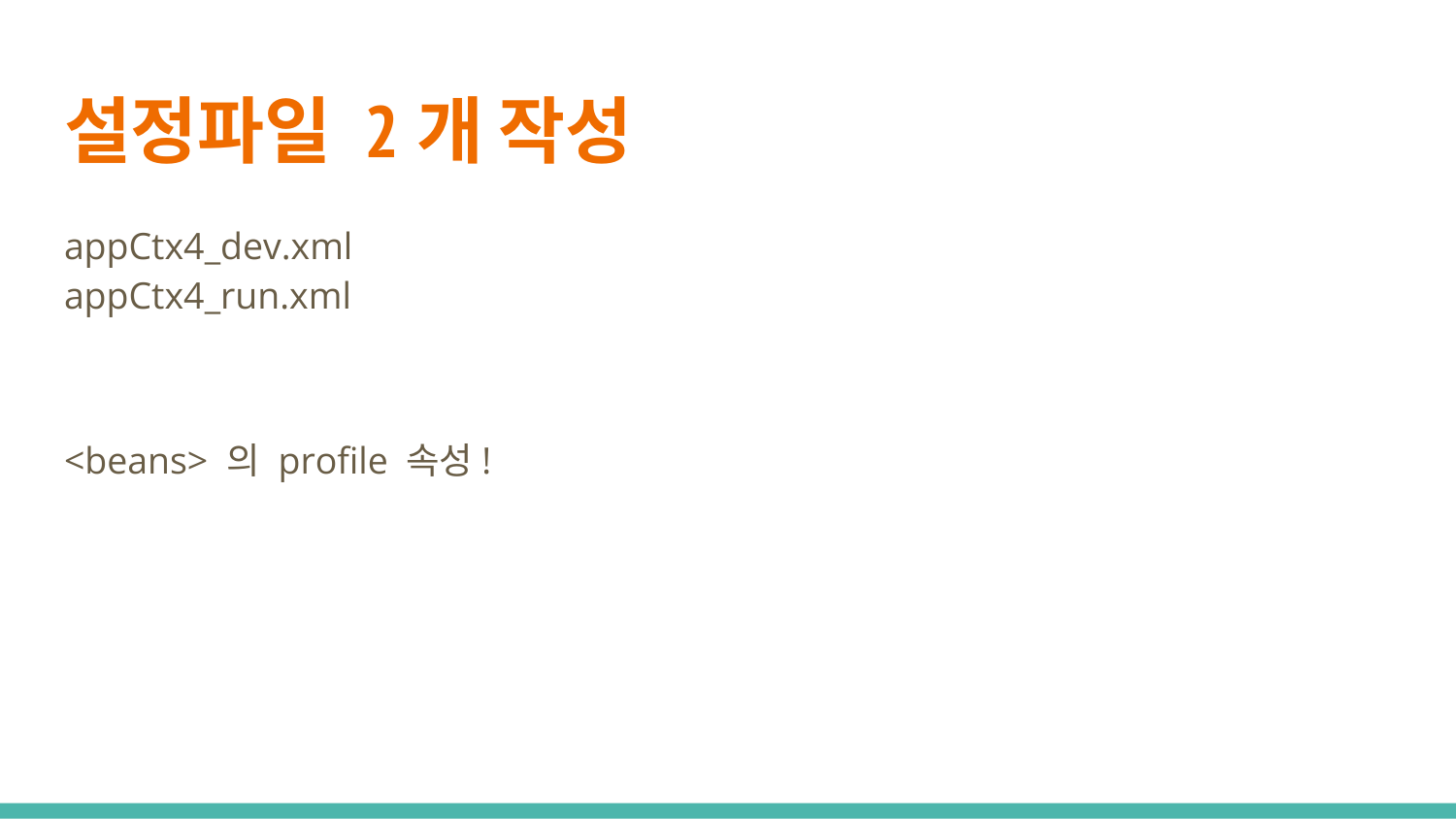

# 설정파일 2개 작성
appCtx4_dev.xml
appCtx4_run.xml

<beans> 의 profile 속성!